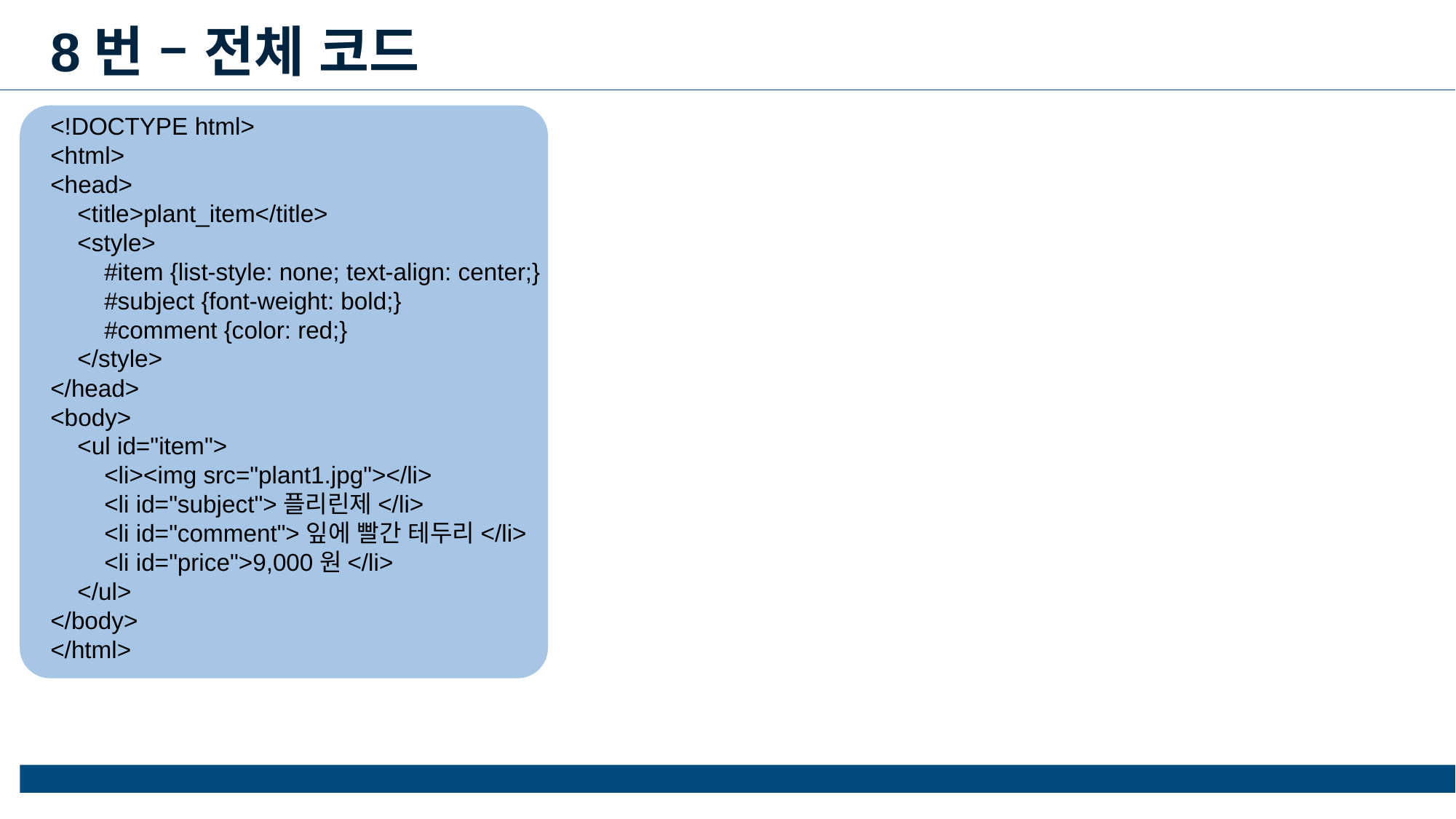

8번 – 전체 코드

<!DOCTYPE html>
<html>
<head>
    <title>plant_item</title>
    <style>
        #item {list-style: none; text-align: center;}
        #subject {font-weight: bold;}
        #comment {color: red;}
    </style>
</head>
<body>
    <ul id="item">
        <li><img src="plant1.jpg"></li>
        <li id="subject">플리린제</li>
        <li id="comment">잎에 빨간 테두리</li>
        <li id="price">9,000원</li>
    </ul>
</body>
</html>